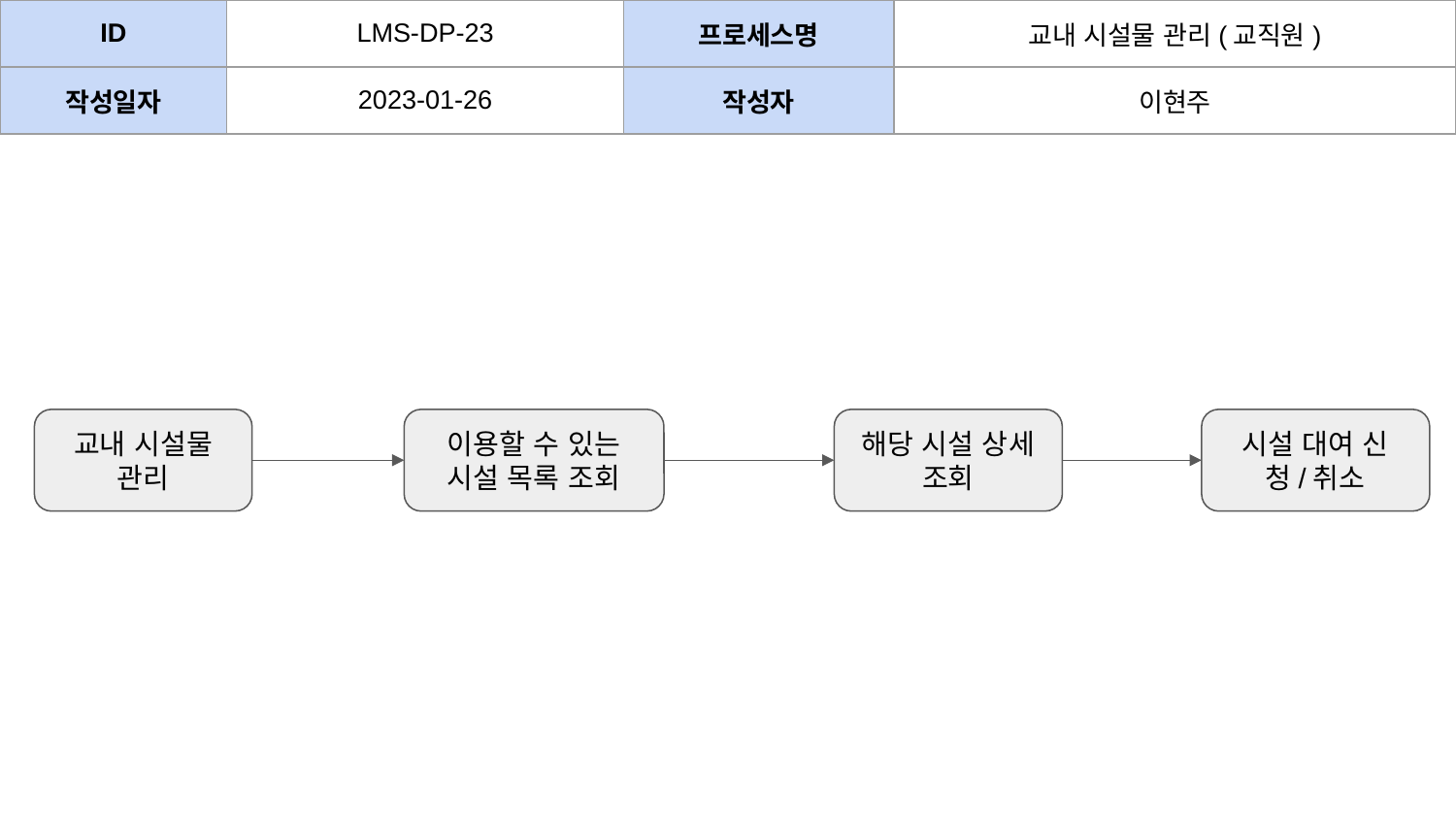

| ID | LMS-DP-23 | 프로세스명 | 교내 시설물 관리(교직원) |  |  |
| --- | --- | --- | --- | --- | --- |
| 작성일자 | 2023-01-26 | 작성자 | 이현주 |  |  |
교내 시설물 관리
이용할 수 있는 시설 목록 조회
해당 시설 상세 조회
시설 대여 신청/취소